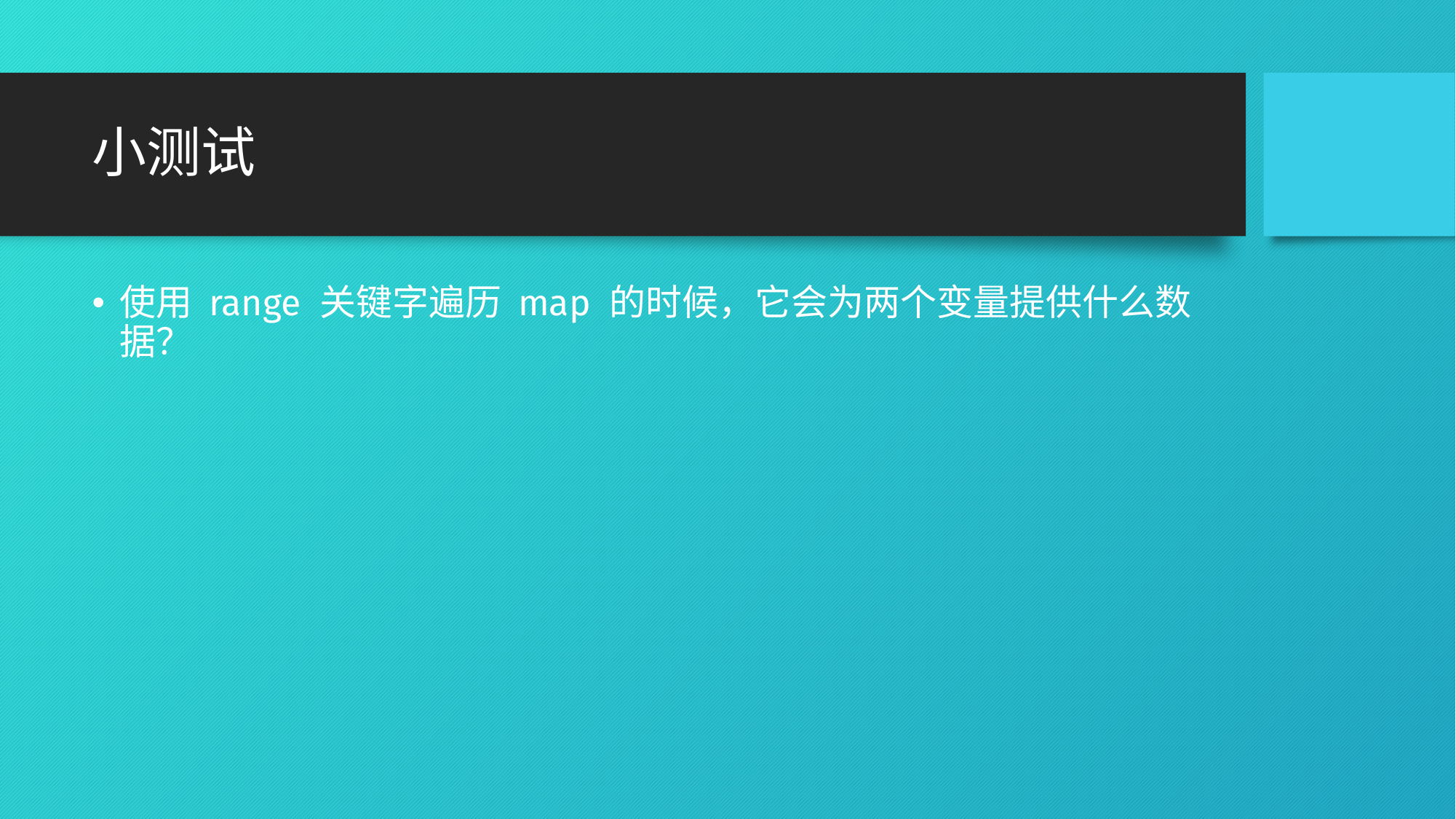

# 小测试
使用 range 关键字遍历 map 的时候，它会为两个变量提供什么数据？